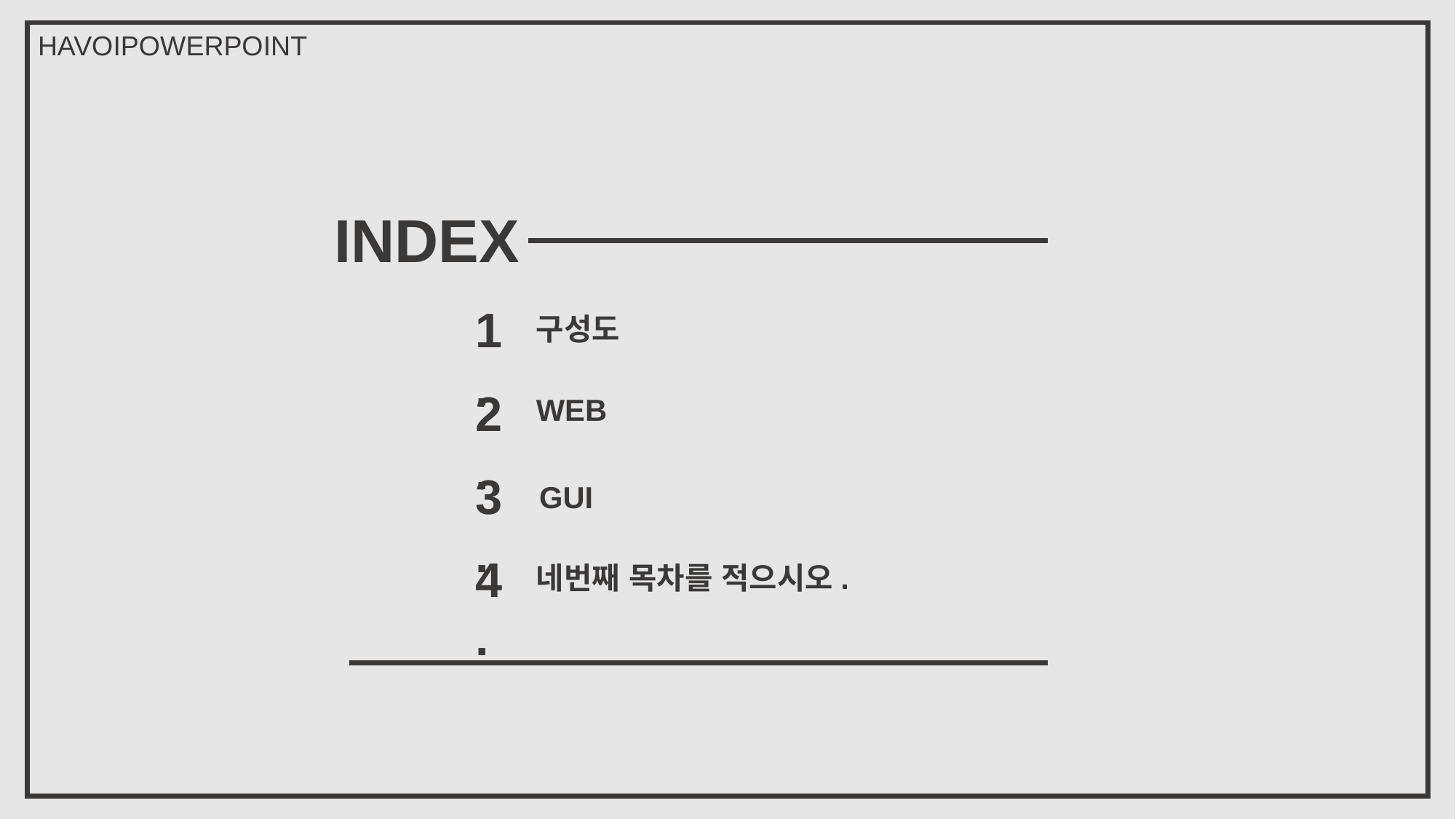

HAVOIPOWERPOINT

INDEX
1.
구성도
2.
WEB
3.
GUI
4.
네번째 목차를 적으시오.